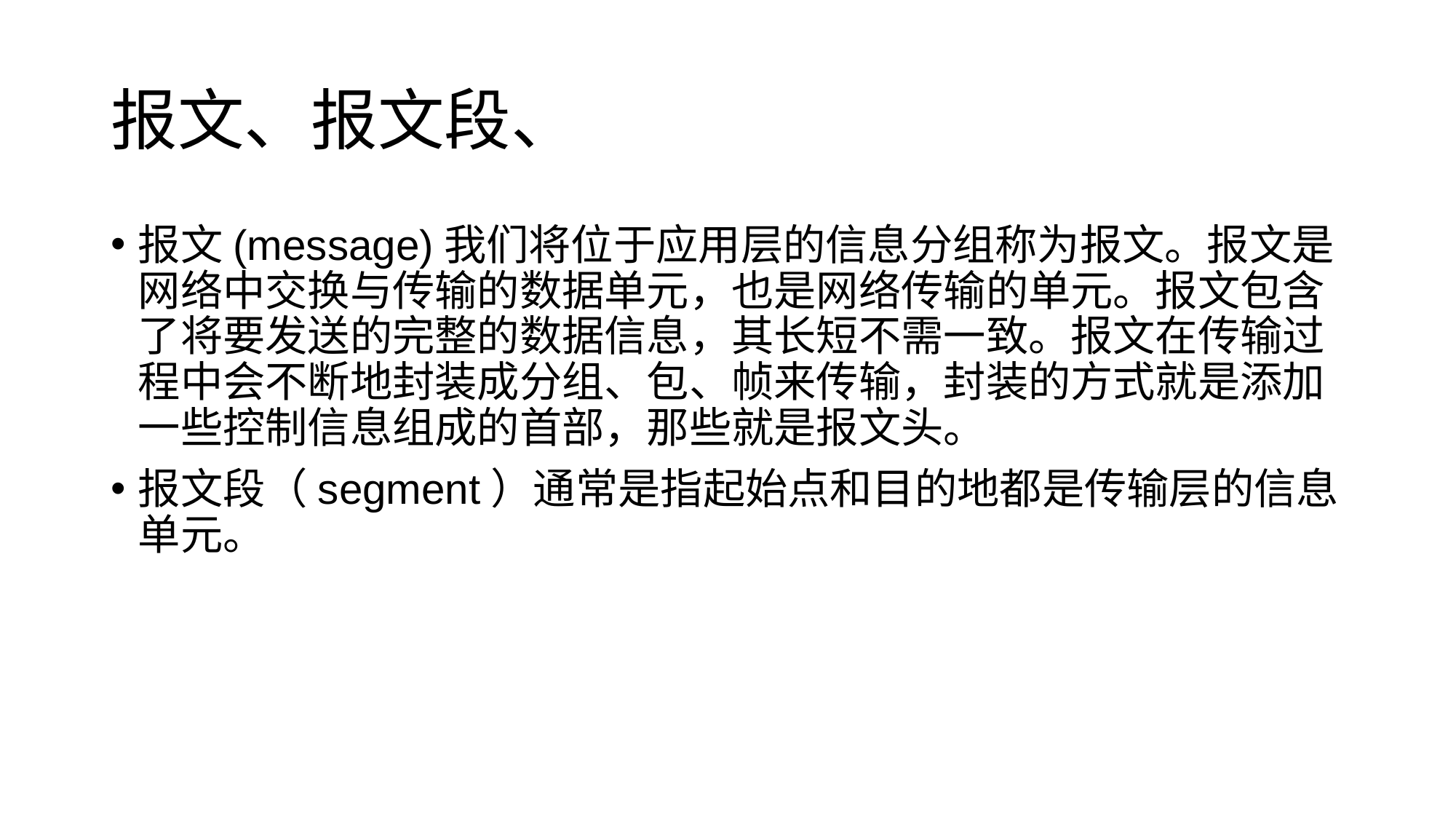

# 报文、报文段、
报文(message)我们将位于应用层的信息分组称为报文。报文是网络中交换与传输的数据单元，也是网络传输的单元。报文包含了将要发送的完整的数据信息，其长短不需一致。报文在传输过程中会不断地封装成分组、包、帧来传输，封装的方式就是添加一些控制信息组成的首部，那些就是报文头。
报文段（segment）通常是指起始点和目的地都是传输层的信息单元。